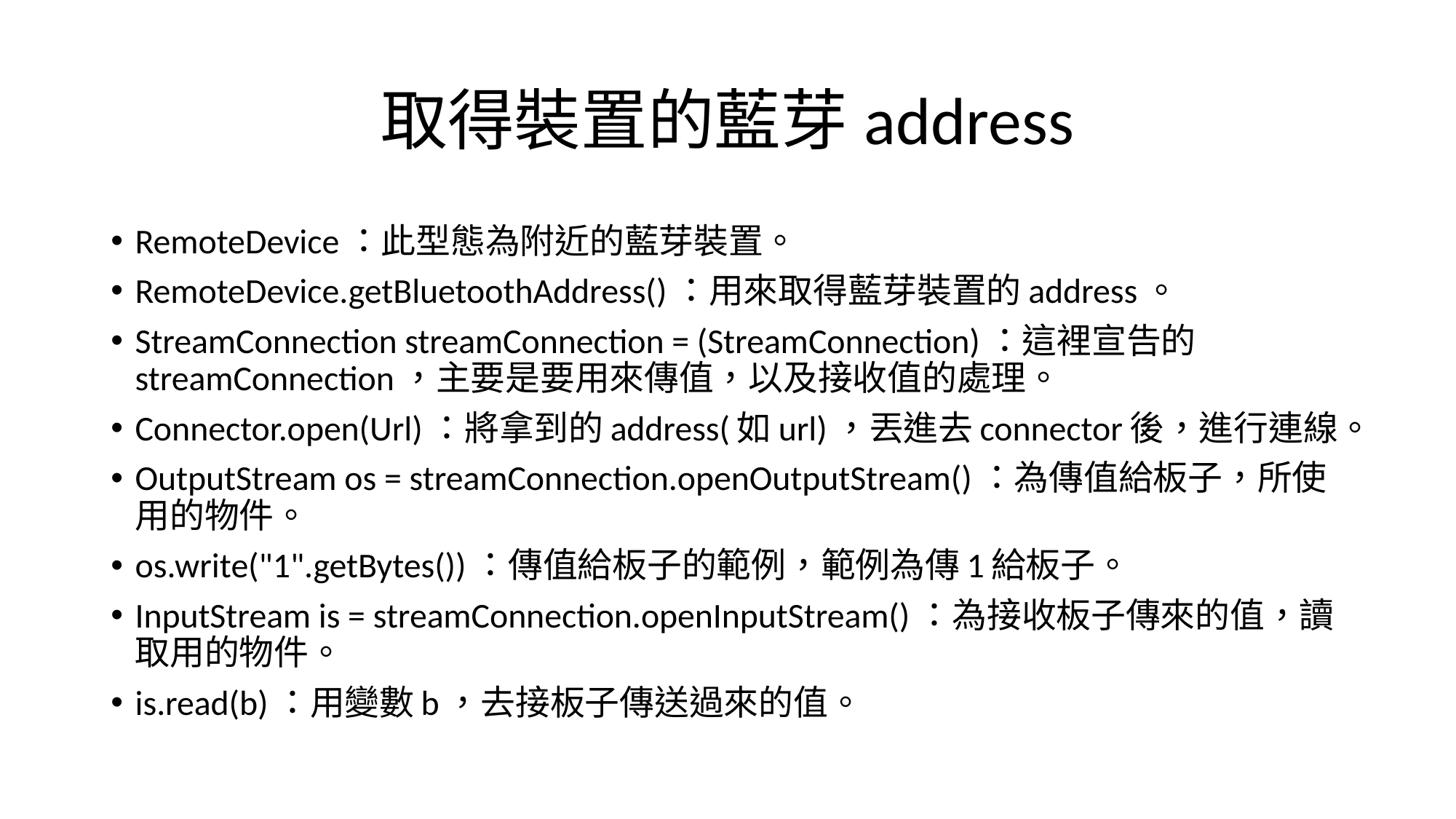

# 取得裝置的藍芽address
RemoteDevice：此型態為附近的藍芽裝置。
RemoteDevice.getBluetoothAddress()：用來取得藍芽裝置的address。
StreamConnection streamConnection = (StreamConnection)：這裡宣告的streamConnection，主要是要用來傳值，以及接收值的處理。
Connector.open(Url)：將拿到的address(如url)，丟進去connector後，進行連線。
OutputStream os = streamConnection.openOutputStream()：為傳值給板子，所使用的物件。
os.write("1".getBytes())：傳值給板子的範例，範例為傳1給板子。
InputStream is = streamConnection.openInputStream()：為接收板子傳來的值，讀取用的物件。
is.read(b)：用變數b，去接板子傳送過來的值。